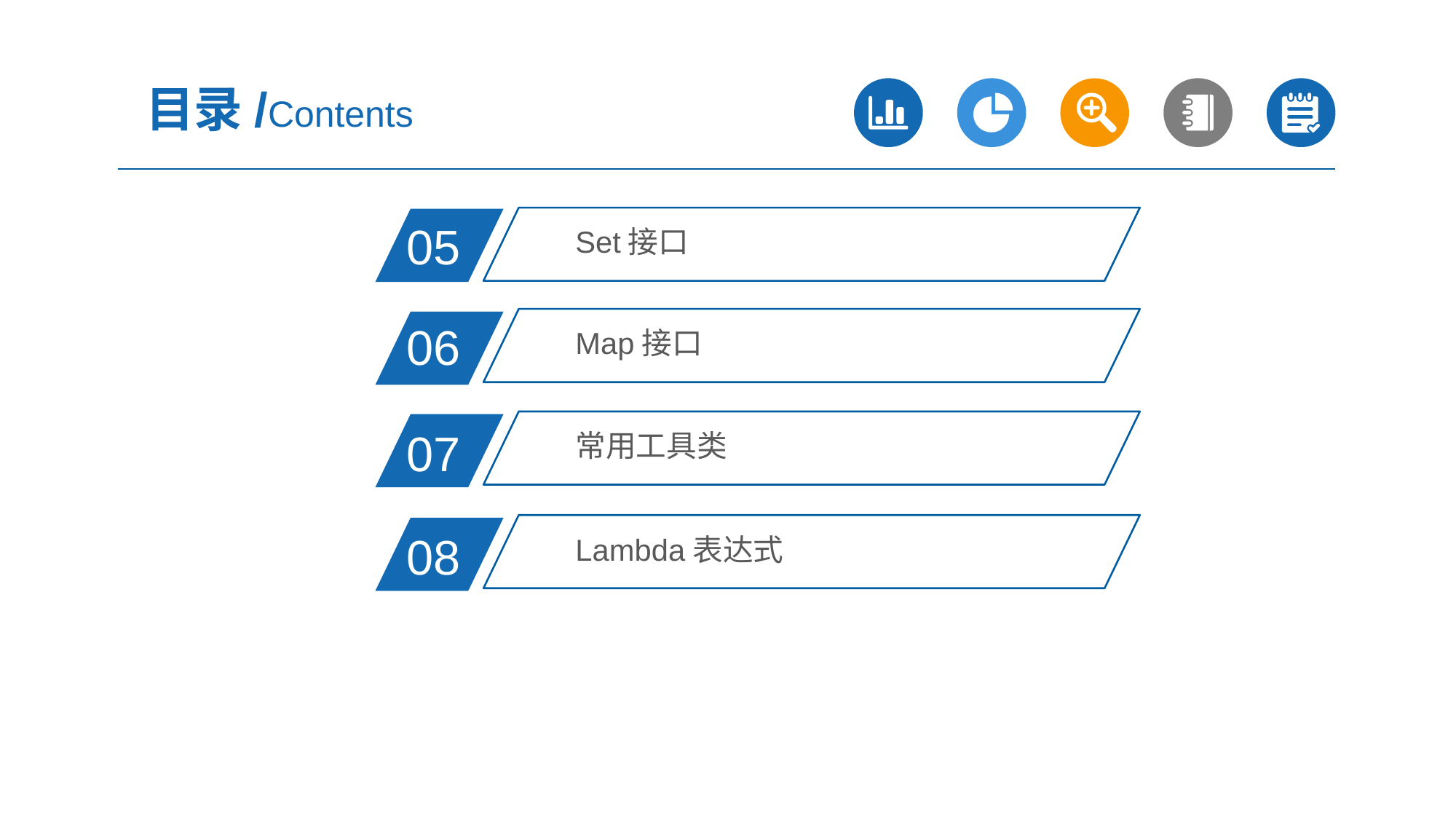

目录/Contents

Set接口

05

Map接口
06

常用工具类

07

Lambda表达式

08